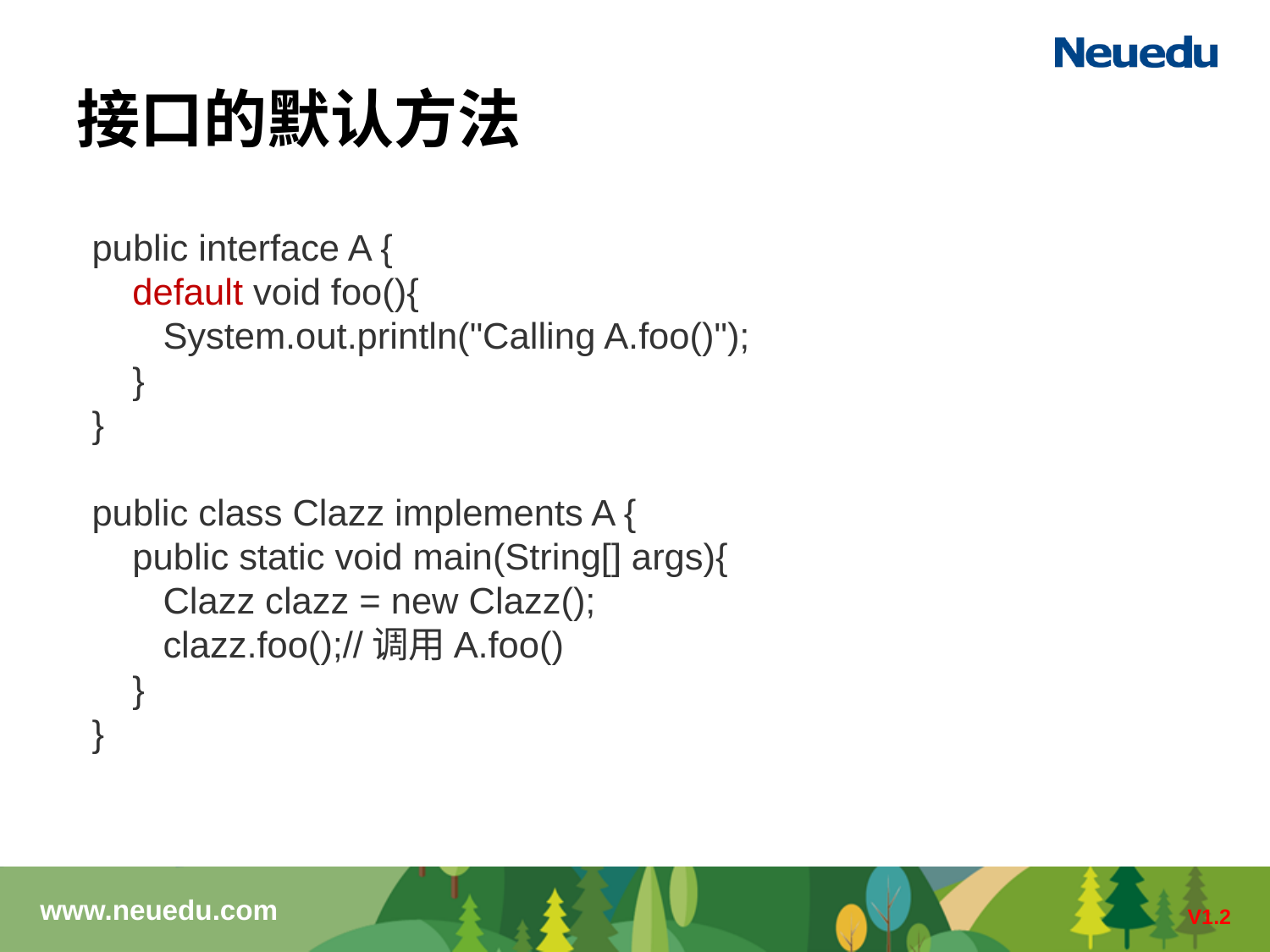

# 接口的默认方法
public interface A {
    default void foo(){
       System.out.println("Calling A.foo()");
    }
}

public class Clazz implements A {
    public static void main(String[] args){
       Clazz clazz = new Clazz();
       clazz.foo();//调用A.foo()
    }
}